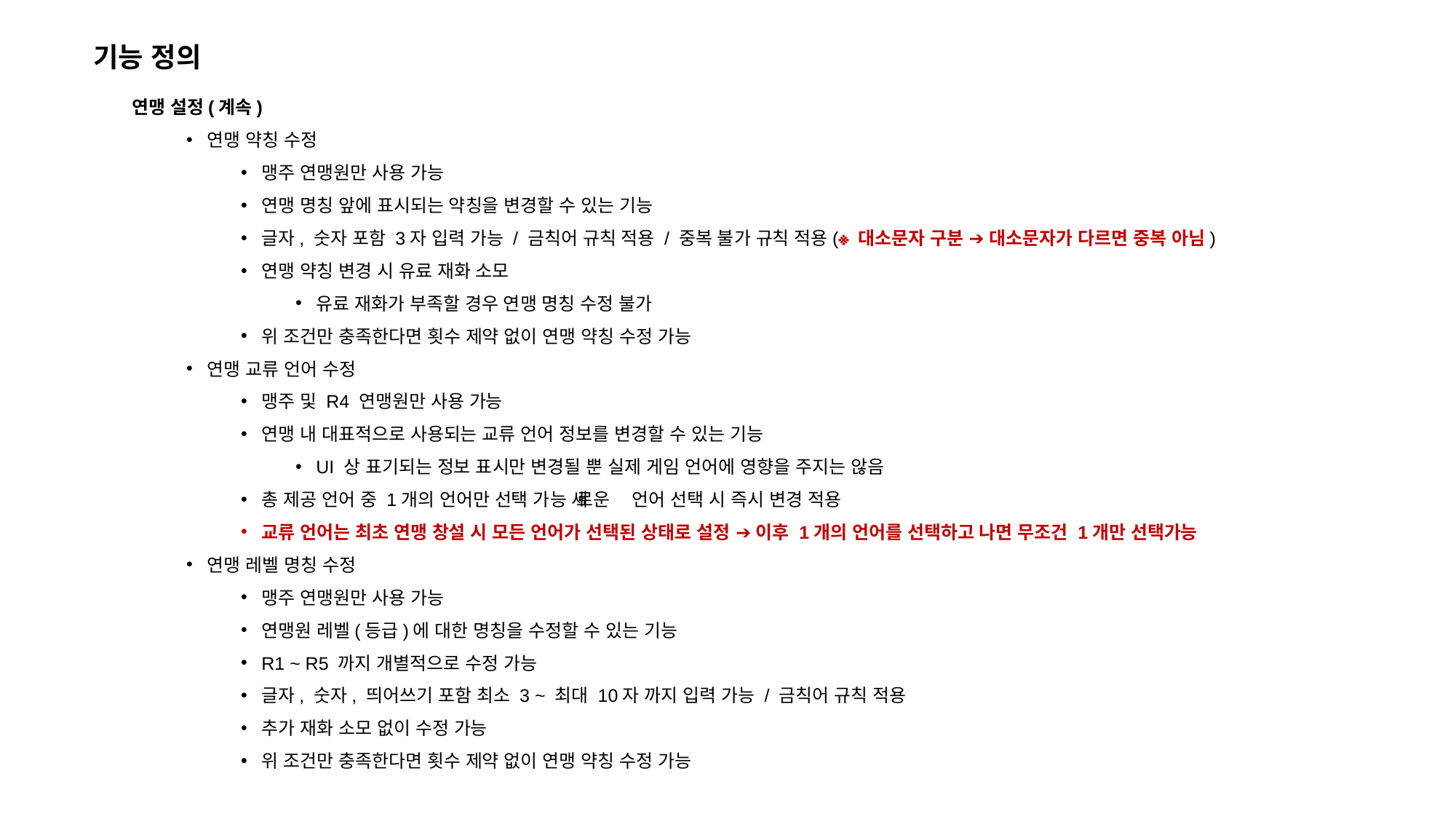

기능 정의
연맹 설정(계속)
연맹 약칭 수정
맹주 연맹원만 사용 가능
연맹 명칭 앞에 표시되는 약칭을 변경할 수 있는 기능
글자, 숫자 포함 3자 입력 가능 / 금칙어 규칙 적용 / 중복 불가 규칙 적용(※ 대소문자 구분 ➔ 대소문자가 다르면 중복 아님)
연맹 약칭 변경 시 유료 재화 소모
유료 재화가 부족할 경우 연맹 명칭 수정 불가
위 조건만 충족한다면 횟수 제약 없이 연맹 약칭 수정 가능
연맹 교류 언어 수정
맹주 및 R4 연맹원만 사용 가능
연맹 내 대표적으로 사용되는 교류 언어 정보를 변경할 수 있는 기능
UI 상 표기되는 정보 표시만 변경될 뿐 실제 게임 언어에 영향을 주지는 않음
총 제공 언어 중 1개의 언어만 선택 가능 ➔ 새로운 언어 선택 시 즉시 변경 적용
교류 언어는 최초 연맹 창설 시 모든 언어가 선택된 상태로 설정 ➔ 이후 1개의 언어를 선택하고 나면 무조건 1개만 선택가능
연맹 레벨 명칭 수정
맹주 연맹원만 사용 가능
연맹원 레벨(등급)에 대한 명칭을 수정할 수 있는 기능
R1 ~ R5 까지 개별적으로 수정 가능
글자, 숫자, 띄어쓰기 포함 최소 3 ~ 최대 10자 까지 입력 가능 / 금칙어 규칙 적용
추가 재화 소모 없이 수정 가능
위 조건만 충족한다면 횟수 제약 없이 연맹 약칭 수정 가능